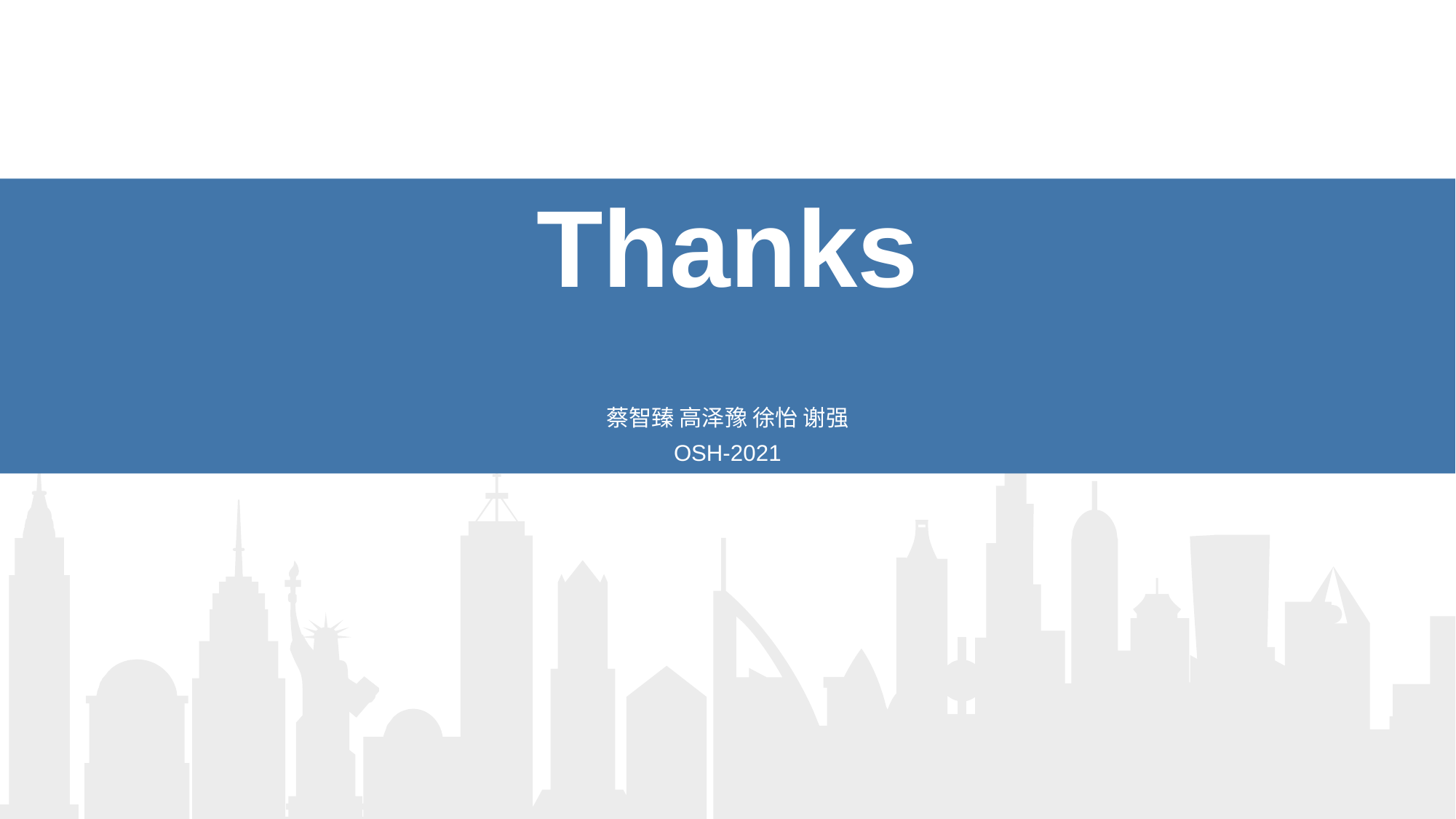

# Thanks
蔡智臻 高泽豫 徐怡 谢强
OSH-2021